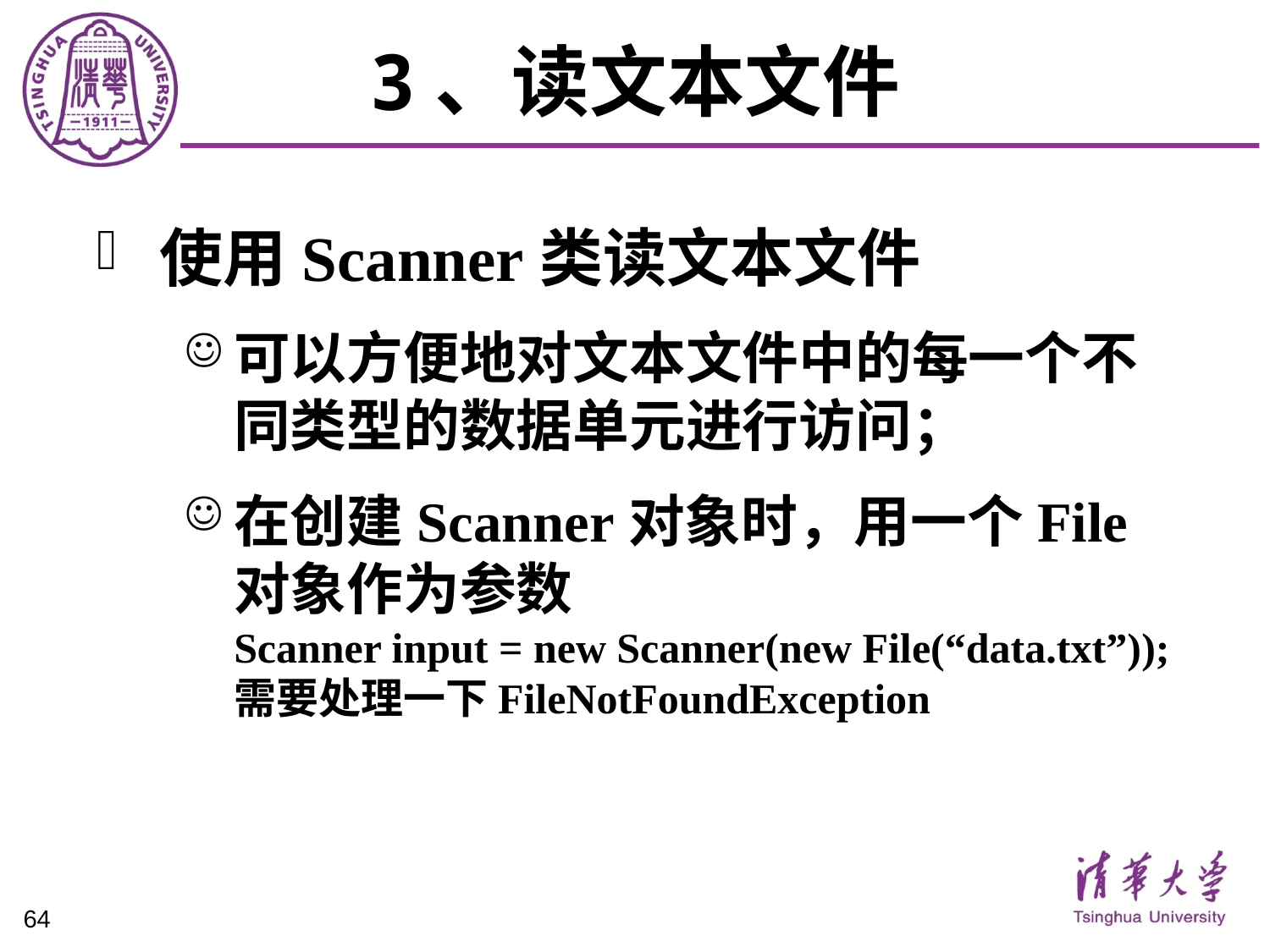

# 3、读文本文件
使用Scanner类读文本文件
可以方便地对文本文件中的每一个不同类型的数据单元进行访问；
在创建Scanner对象时，用一个File对象作为参数
Scanner input = new Scanner(new File(“data.txt”));
需要处理一下FileNotFoundException
64